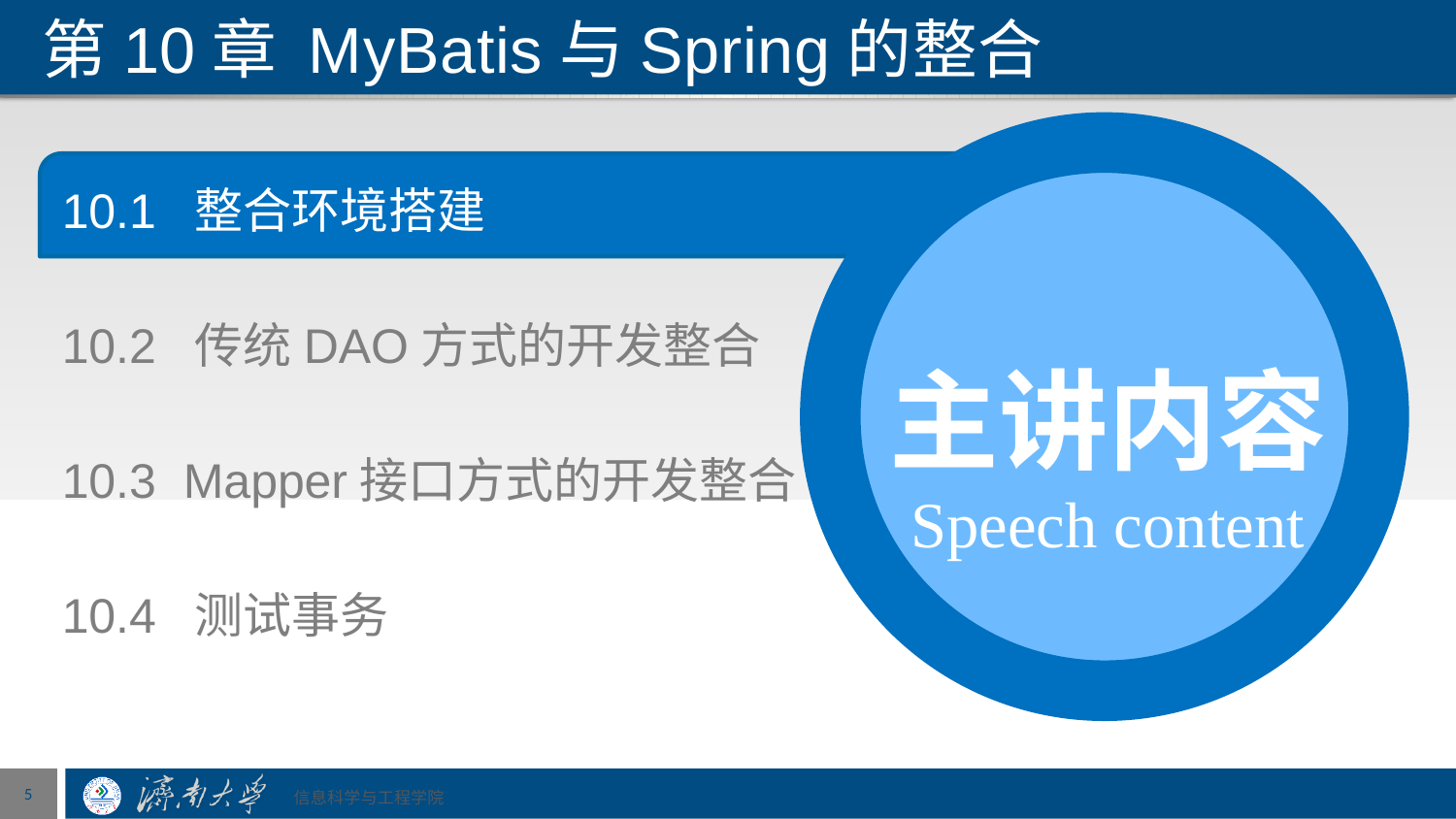

# 第10章 MyBatis与Spring的整合
主讲内容

主讲内容
Speech content

10.1  整合环境搭建
10.2  传统DAO方式的开发整合
10.3  Mapper接口方式的开发整合
10.4  测试事务